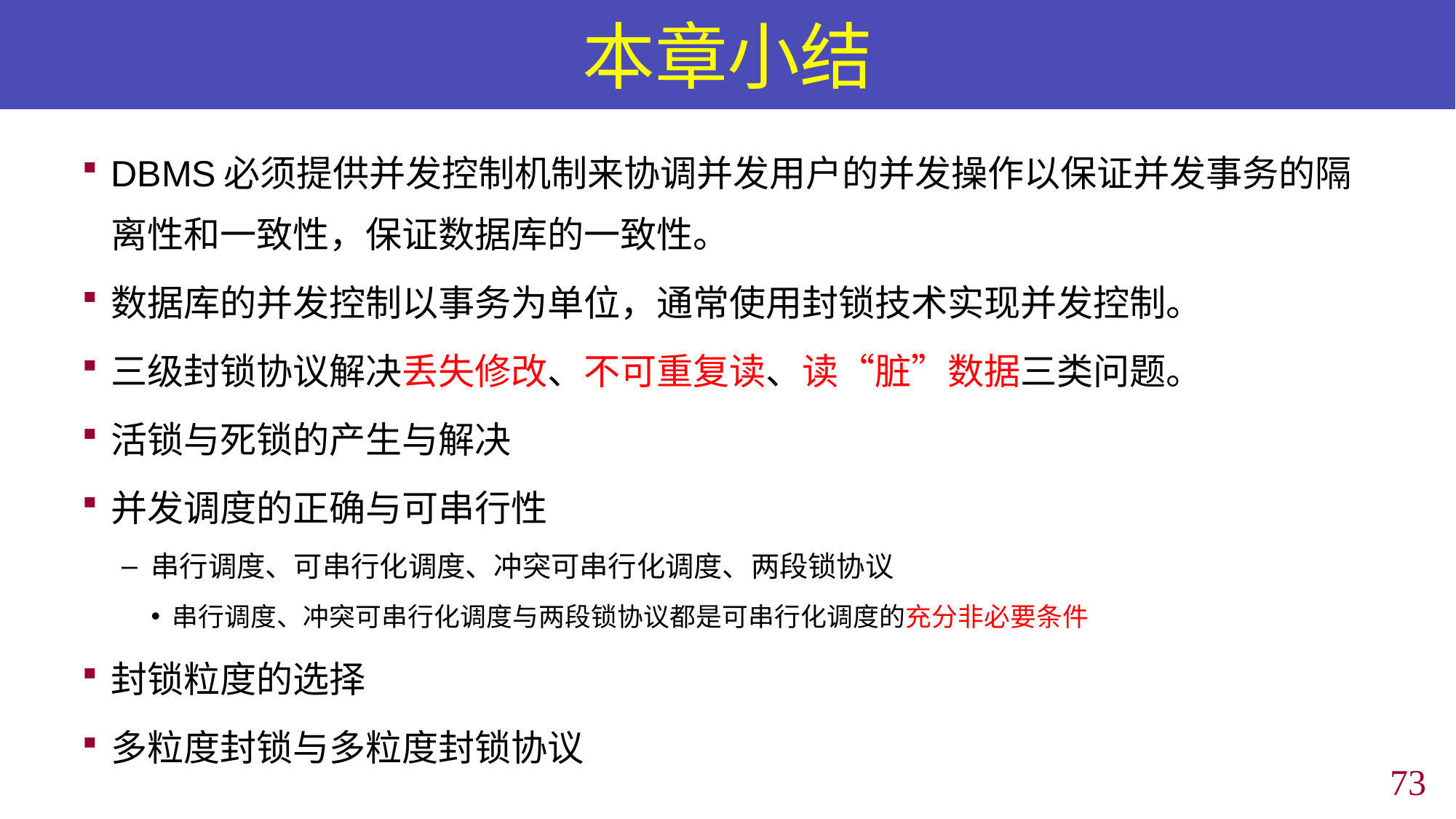

# 本章小结
DBMS必须提供并发控制机制来协调并发用户的并发操作以保证并发事务的隔离性和一致性，保证数据库的一致性。
数据库的并发控制以事务为单位，通常使用封锁技术实现并发控制。
三级封锁协议解决丢失修改、不可重复读、读“脏”数据三类问题。
活锁与死锁的产生与解决
并发调度的正确与可串行性
串行调度、可串行化调度、冲突可串行化调度、两段锁协议
串行调度、冲突可串行化调度与两段锁协议都是可串行化调度的充分非必要条件
封锁粒度的选择
多粒度封锁与多粒度封锁协议

73